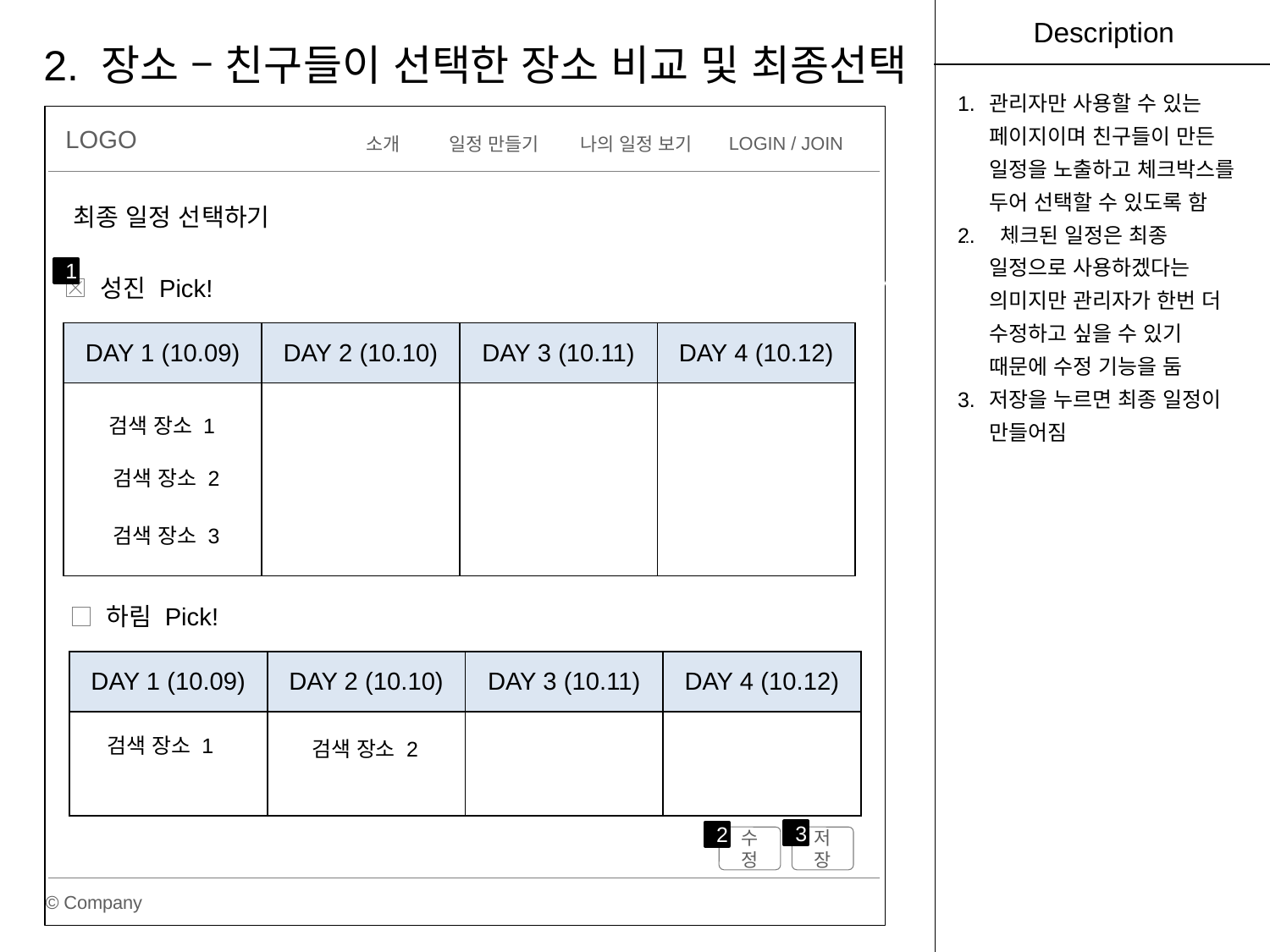

Description
2. 장소 – 친구들이 선택한 장소 비교 및 최종선택
관리자만 사용할 수 있는 페이지이며 친구들이 만든 일정을 노출하고 체크박스를 두어 선택할 수 있도록 함
 체크된 일정은 최종 일정으로 사용하겠다는 의미지만 관리자가 한번 더 수정하고 싶을 수 있기 때문에 수정 기능을 둠
저장을 누르면 최종 일정이 만들어짐

LOGO
© Company
LOGIN / JOIN
일정 만들기
소개
나의 일정 보기
최종 일정 선택하기

1
성진 Pick!

Day
Work week
Week
Month
Today

| DAY 1 (10.09) | DAY 2 (10.10) | DAY 3 (10.11) | DAY 4 (10.12) |
| --- | --- | --- | --- |
|  |  |  |  |
검색 장소 1
검색 장소 2
검색 장소 3
하림 Pick!

| DAY 1 (10.09) | DAY 2 (10.10) | DAY 3 (10.11) | DAY 4 (10.12) |
| --- | --- | --- | --- |
|  |  |  |  |
검색 장소 1
검색 장소 2
3
2
수정
저장